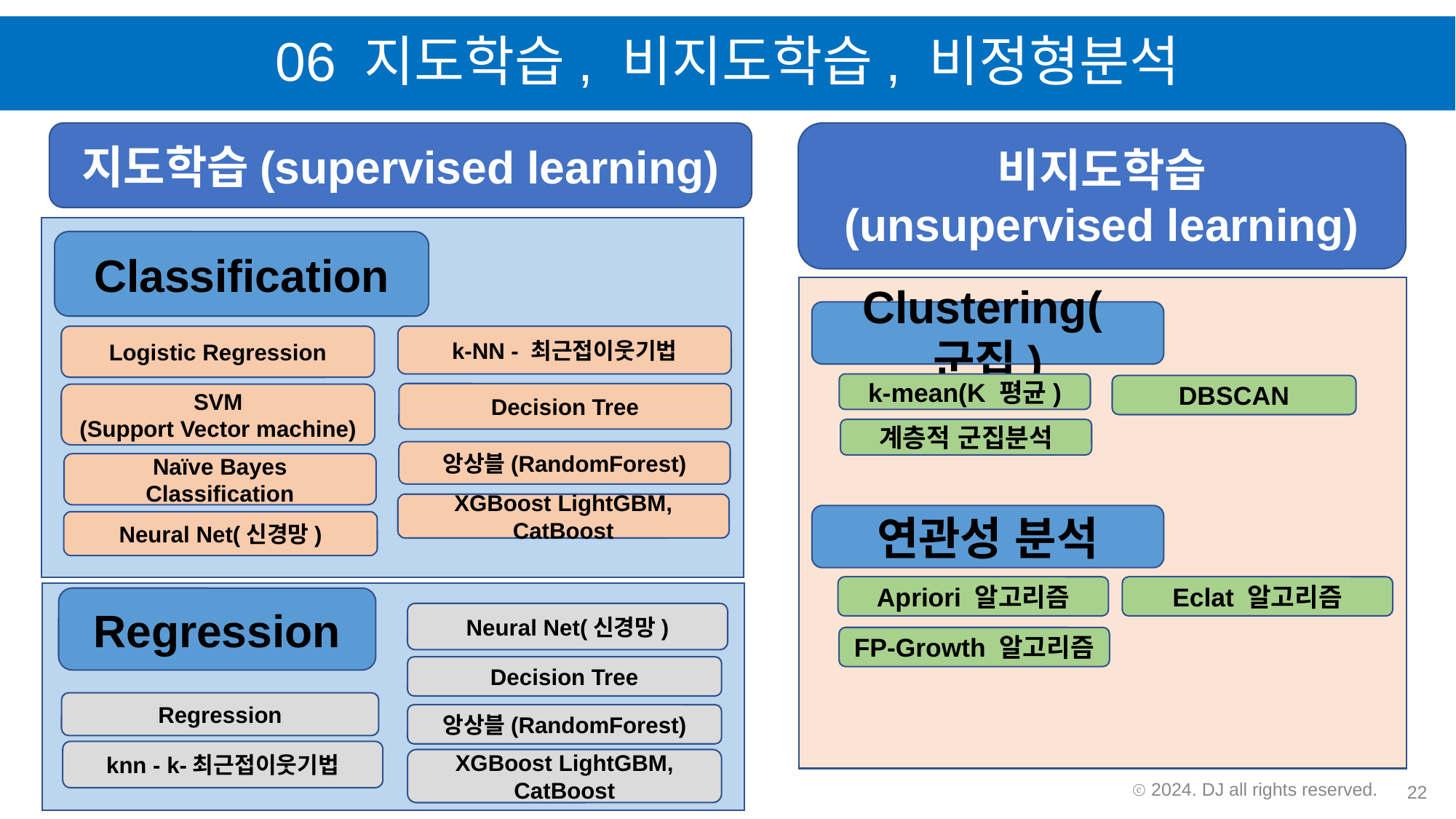

# 06 지도학습, 비지도학습, 비정형분석
지도학습(supervised learning)
비지도학습
(unsupervised learning)

Classification

Clustering(군집)
Logistic Regression
k-NN - 최근접이웃기법
k-mean(K 평균)
DBSCAN
Decision Tree
SVM
(Support Vector machine)
계층적 군집분석
앙상블(RandomForest)
Naïve Bayes Classification
XGBoost LightGBM, CatBoost
연관성 분석
Neural Net(신경망)
Apriori 알고리즘
Eclat 알고리즘

Regression
Neural Net(신경망)
FP-Growth 알고리즘
Decision Tree
Regression
앙상블(RandomForest)
knn - k-최근접이웃기법
XGBoost LightGBM, CatBoost
ⓒ 2024. DJ all rights reserved.
22